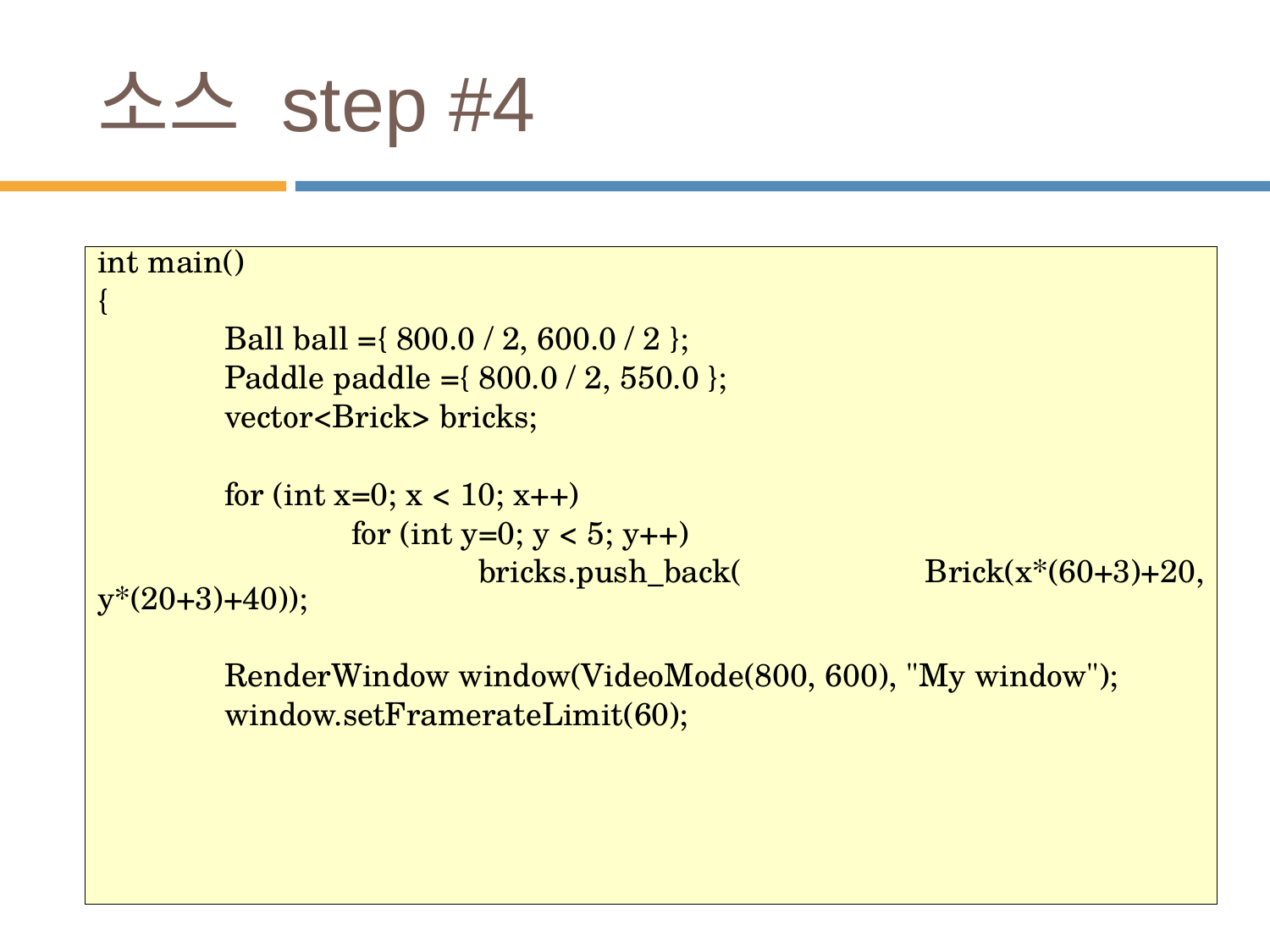

# 소스 step #4
int main()
{
	Ball ball ={ 800.0 / 2, 600.0 / 2 };
	Paddle paddle ={ 800.0 / 2, 550.0 };
	vector<Brick> bricks;

	for (int x=0; x < 10; x++)
		for (int y=0; y < 5; y++)
			bricks.push_back( Brick(x*(60+3)+20, y*(20+3)+40));

	RenderWindow window(VideoMode(800, 600), "My window");
	window.setFramerateLimit(60);